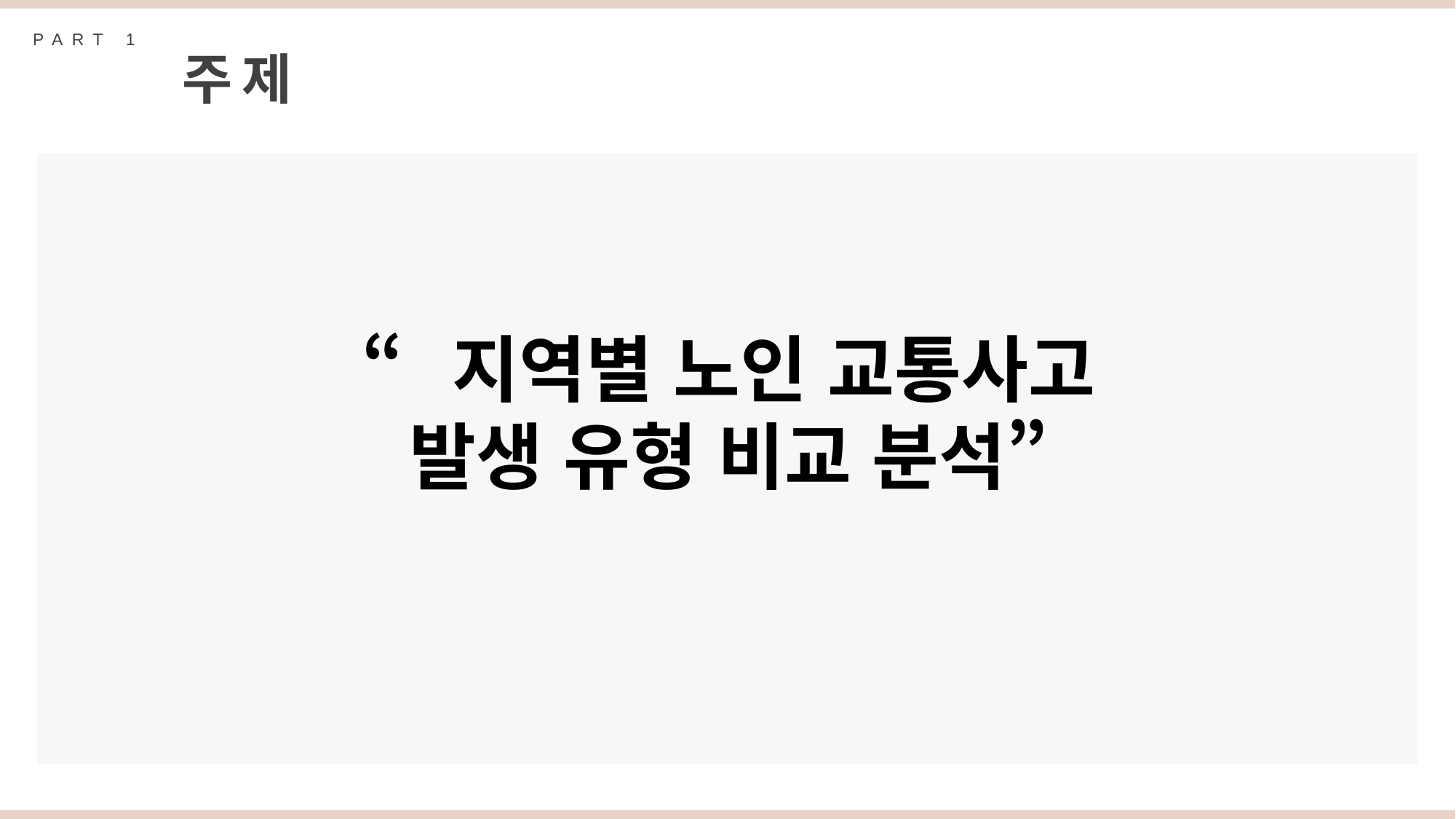

PART 1
주제

“지역별 노인 교통사고
발생 유형 비교 분석”